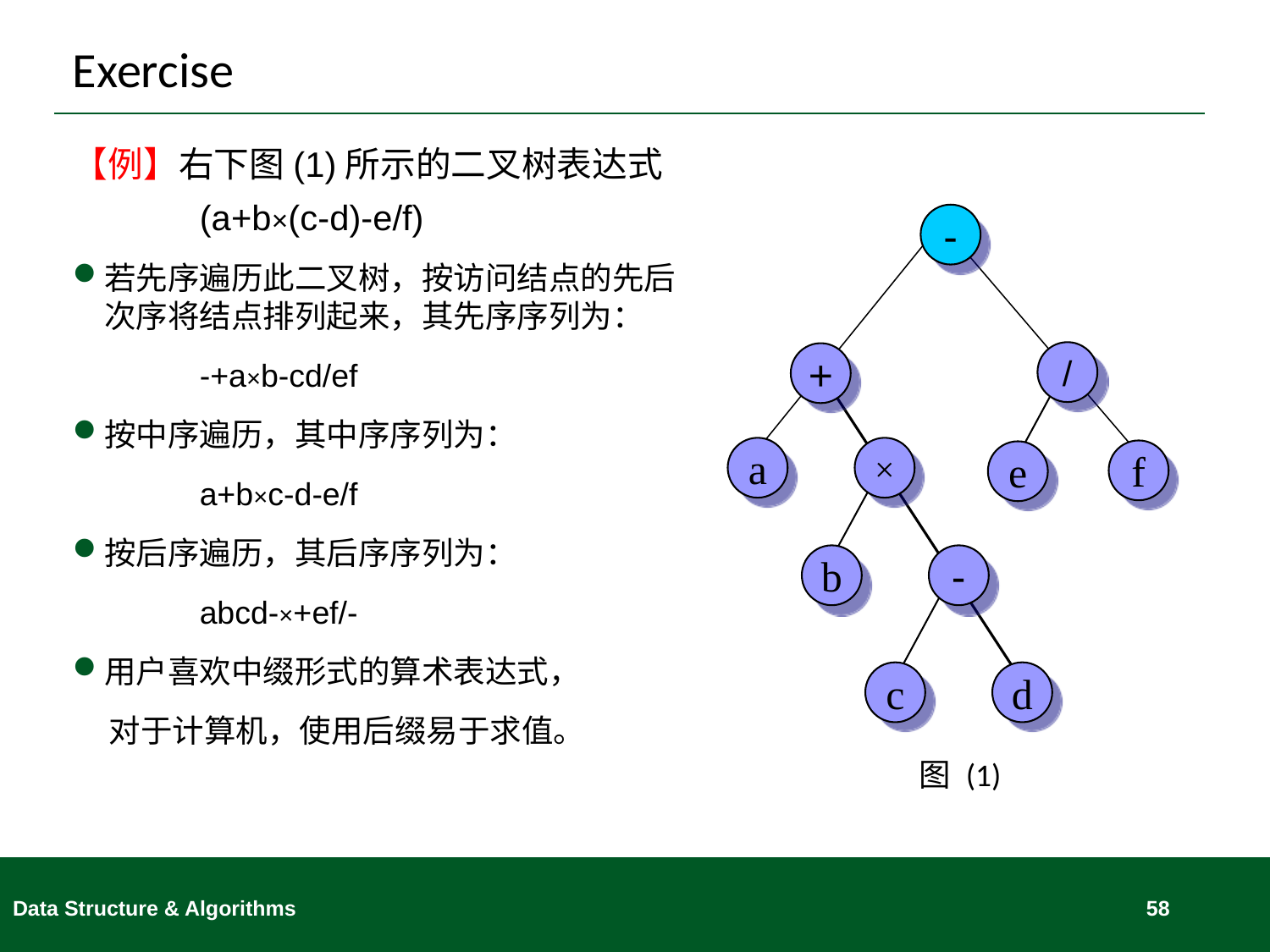

# Exercise
【例】右下图(1)所示的二叉树表达式
(a+b×(c-d)-e/f)
若先序遍历此二叉树，按访问结点的先后次序将结点排列起来，其先序序列为：
-+a×b-cd/ef
按中序遍历，其中序序列为：
a+b×c-d-e/f
按后序遍历，其后序序列为：
abcd-×+ef/-
用户喜欢中缀形式的算术表达式，
    对于计算机，使用后缀易于求值。
-

/
+

a
×
f
e

b
-

c
d
图 (1)
Data Structure & Algorithms
58